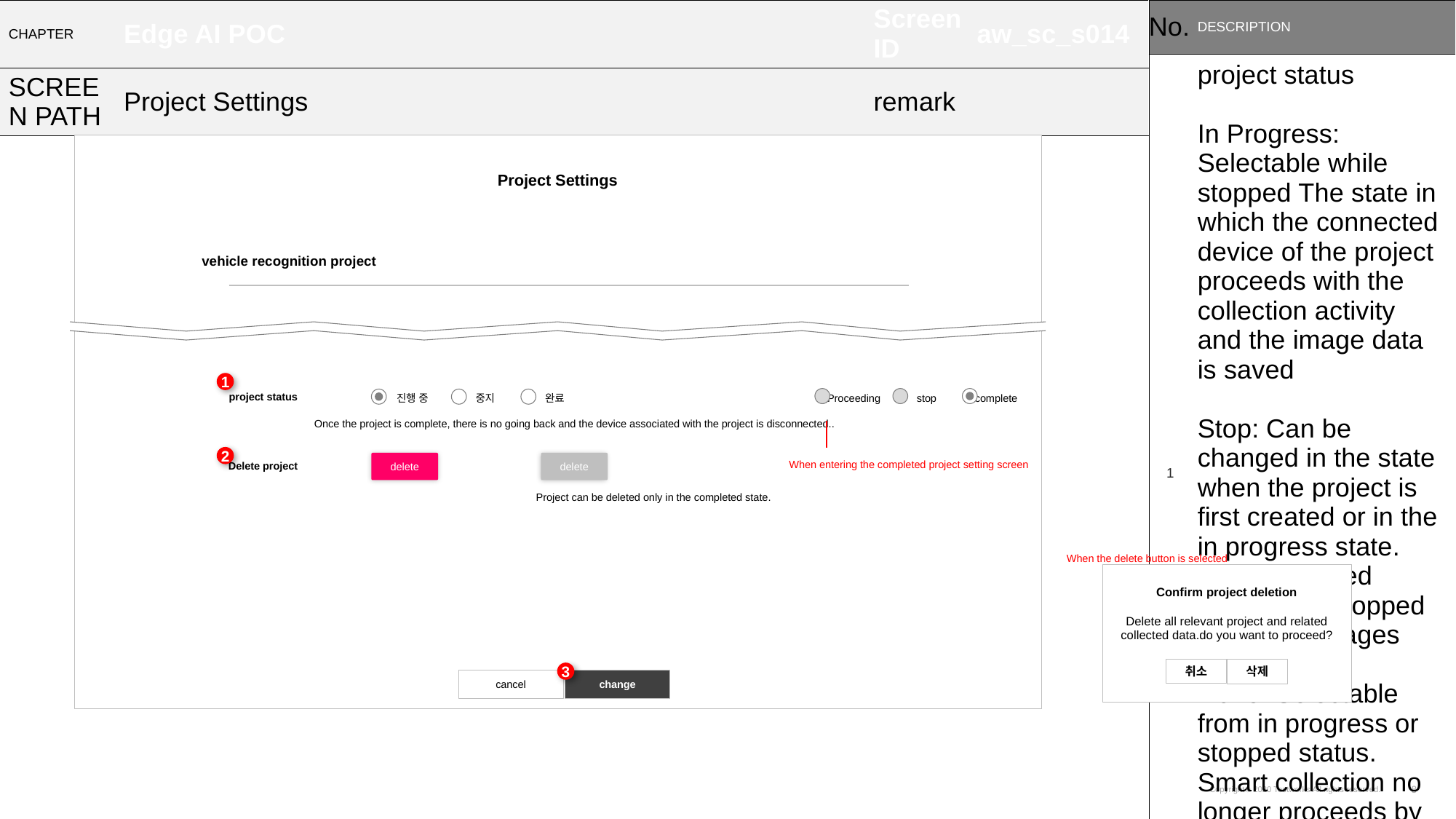

| CHAPTER | Edge AI POC | Screen ID | aw\_sc\_s014 |
| --- | --- | --- | --- |
| SCREEN PATH | Project Settings | remark |  |
| No. | DESCRIPTION |
| --- | --- |
| 1 | project status In Progress: Selectable while stopped The state in which the connected device of the project proceeds with the collection activity and the image data is saved Stop: Can be changed in the state when the project is first created or in the in progress state. The connected device has stopped collecting images Done: Selectable from in progress or stopped status. Smart collection no longer proceeds by completing the project. |
| 2 | Delete project [confirm] Deletes the project and all related collected data. Do you want to proceed? It is possible to delete a project in the completed state, and when it is deleted, the project is not exposed, and it is deleted including the collected data. |
| 3 | Save changes to the items set by the user |
| 4 |  |

GNB

Project Settings
vehicle recognition project
1

Proceeding
stop
complete

진행 중

중지

완료
project status
Once the project is complete, there is no going back and the device associated with the project is disconnected..
2
delete
delete
When entering the completed project setting screen
Delete project
Project can be deleted only in the completed state.
When the delete button is selected

Confirm project deletion

Delete all relevant project and related collected data.do you want to proceed?
취소
삭제
3
cancel
change